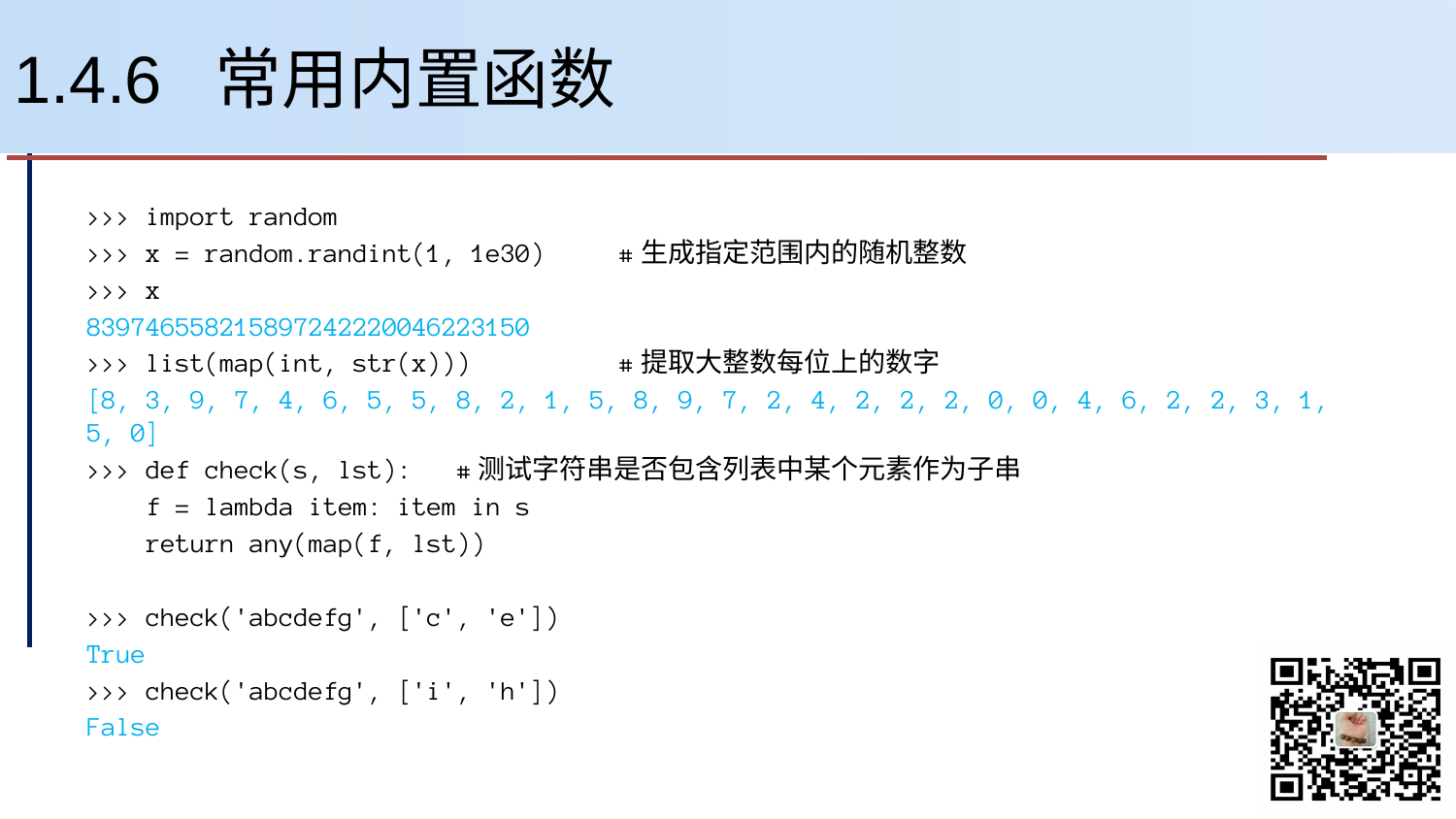

# 1.4.6  常用内置函数
>>> import random
>>> x = random.randint(1, 1e30)     #生成指定范围内的随机整数
>>> x
839746558215897242220046223150
>>> list(map(int, str(x)))          #提取大整数每位上的数字
[8, 3, 9, 7, 4, 6, 5, 5, 8, 2, 1, 5, 8, 9, 7, 2, 4, 2, 2, 2, 0, 0, 4, 6, 2, 2, 3, 1, 5, 0]
>>> def check(s, lst):   #测试字符串是否包含列表中某个元素作为子串
    f = lambda item: item in s
    return any(map(f, lst))

>>> check('abcdefg', ['c', 'e'])
True
>>> check('abcdefg', ['i', 'h'])
False